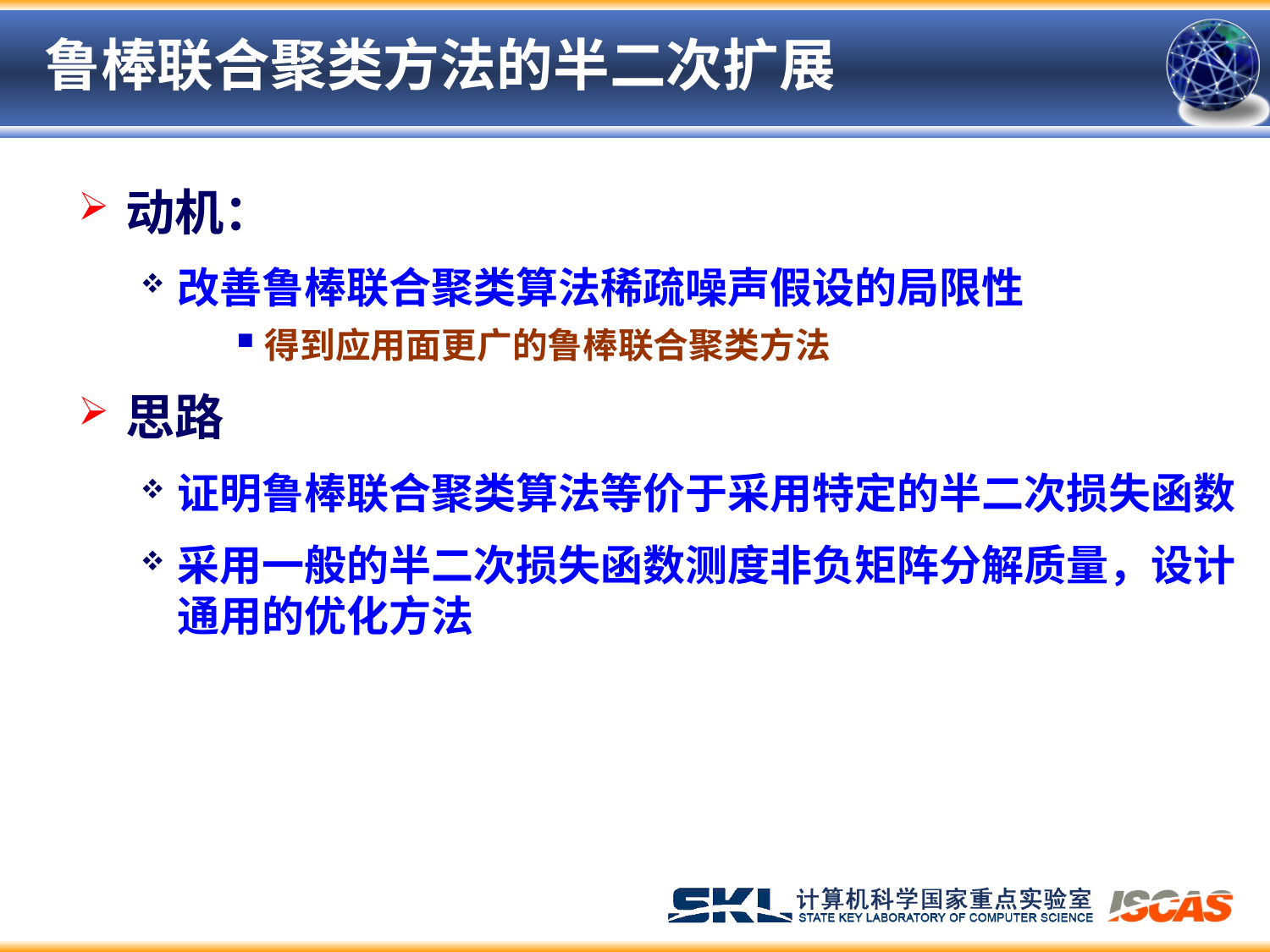

# 鲁棒联合聚类方法的半二次扩展
动机：
改善鲁棒联合聚类算法稀疏噪声假设的局限性
得到应用面更广的鲁棒联合聚类方法
思路
证明鲁棒联合聚类算法等价于采用特定的半二次损失函数
采用一般的半二次损失函数测度非负矩阵分解质量，设计通用的优化方法